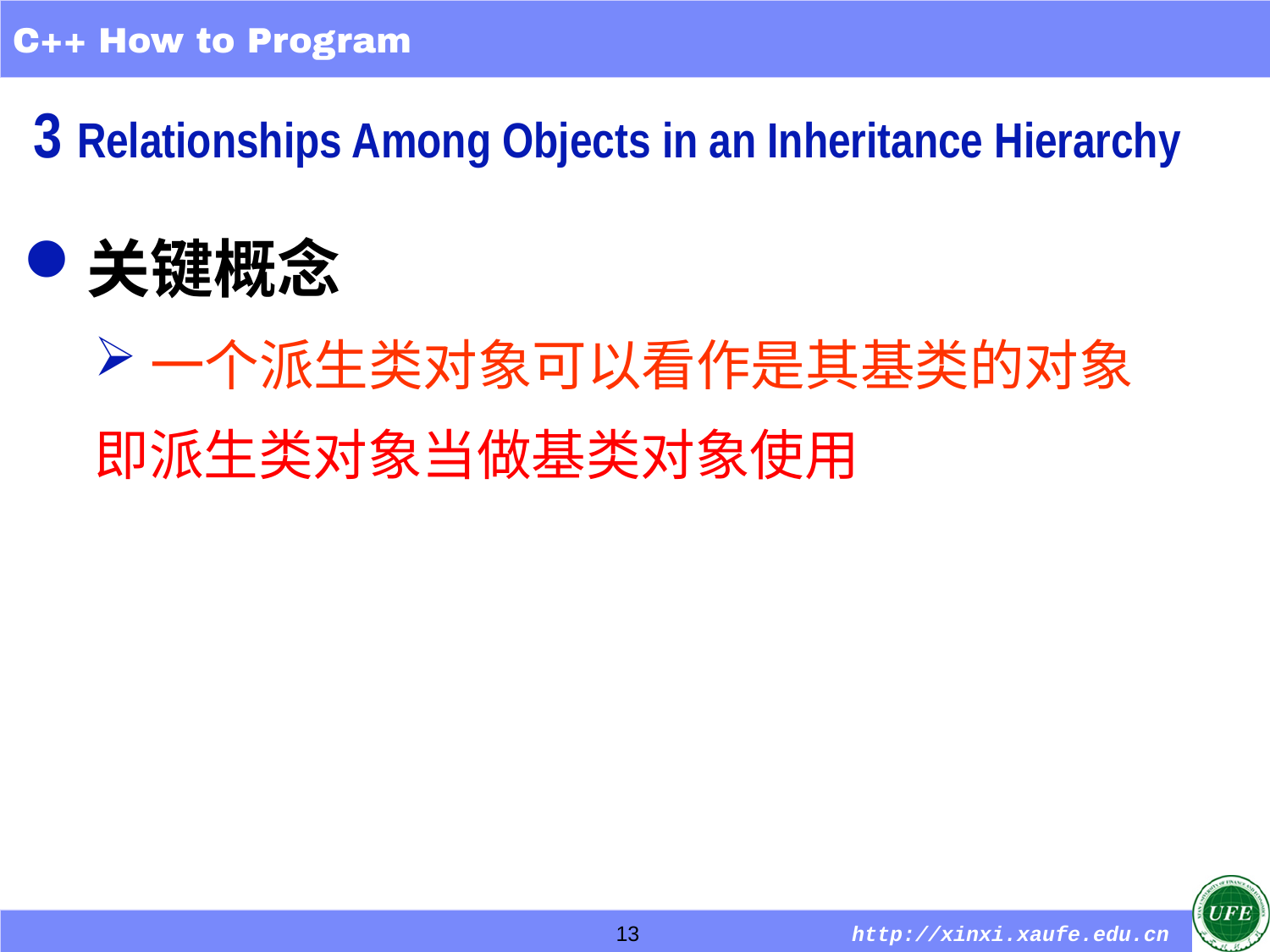

3 Relationships Among Objects in an Inheritance Hierarchy
关键概念
一个派生类对象可以看作是其基类的对象
即派生类对象当做基类对象使用
13